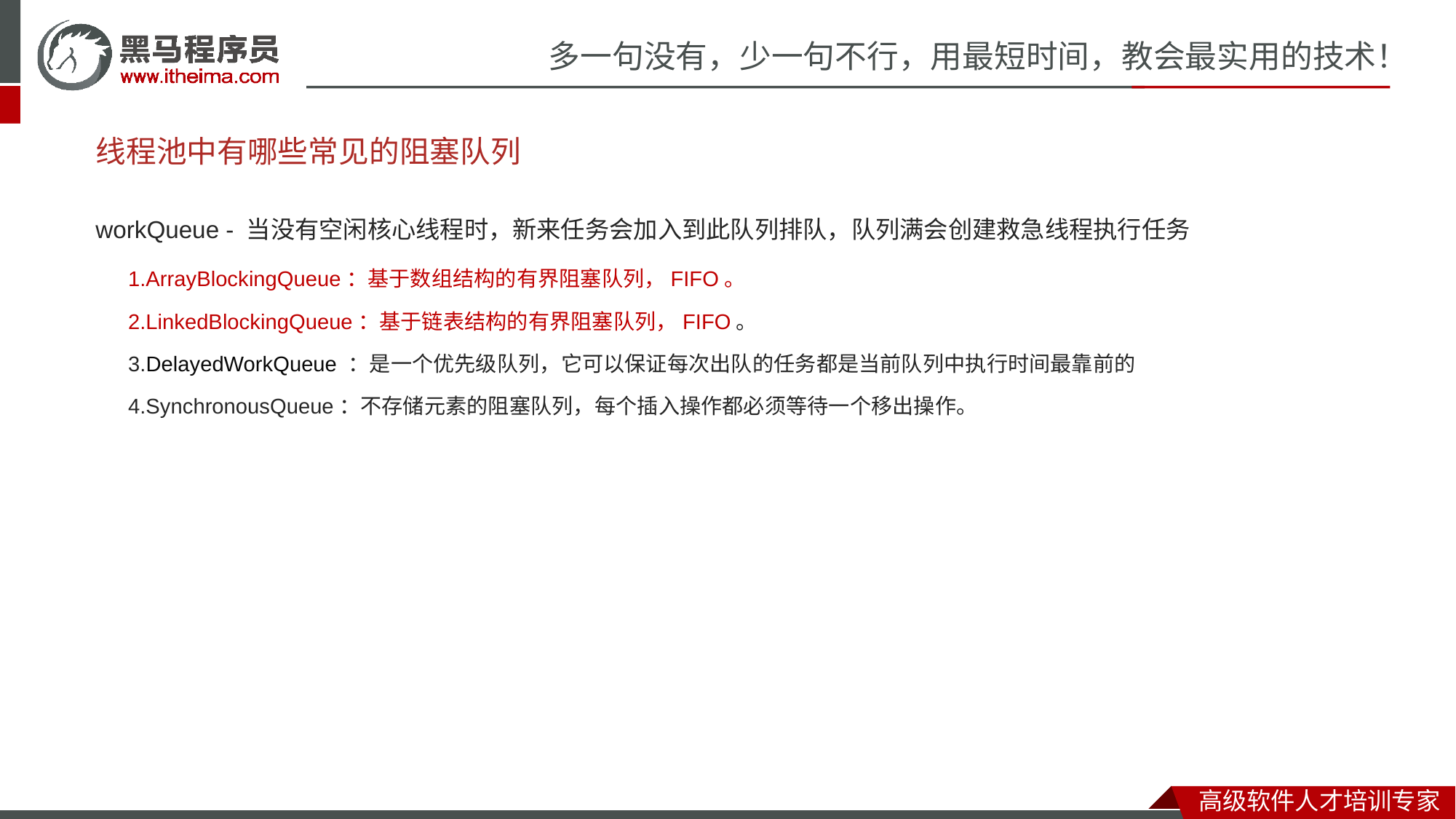

# 线程池中有哪些常见的阻塞队列
workQueue - 当没有空闲核心线程时，新来任务会加入到此队列排队，队列满会创建救急线程执行任务
1.ArrayBlockingQueue：基于数组结构的有界阻塞队列，FIFO。
2.LinkedBlockingQueue：基于链表结构的有界阻塞队列，FIFO。
3.DelayedWorkQueue ：是一个优先级队列，它可以保证每次出队的任务都是当前队列中执行时间最靠前的
4.SynchronousQueue：不存储元素的阻塞队列，每个插入操作都必须等待一个移出操作。